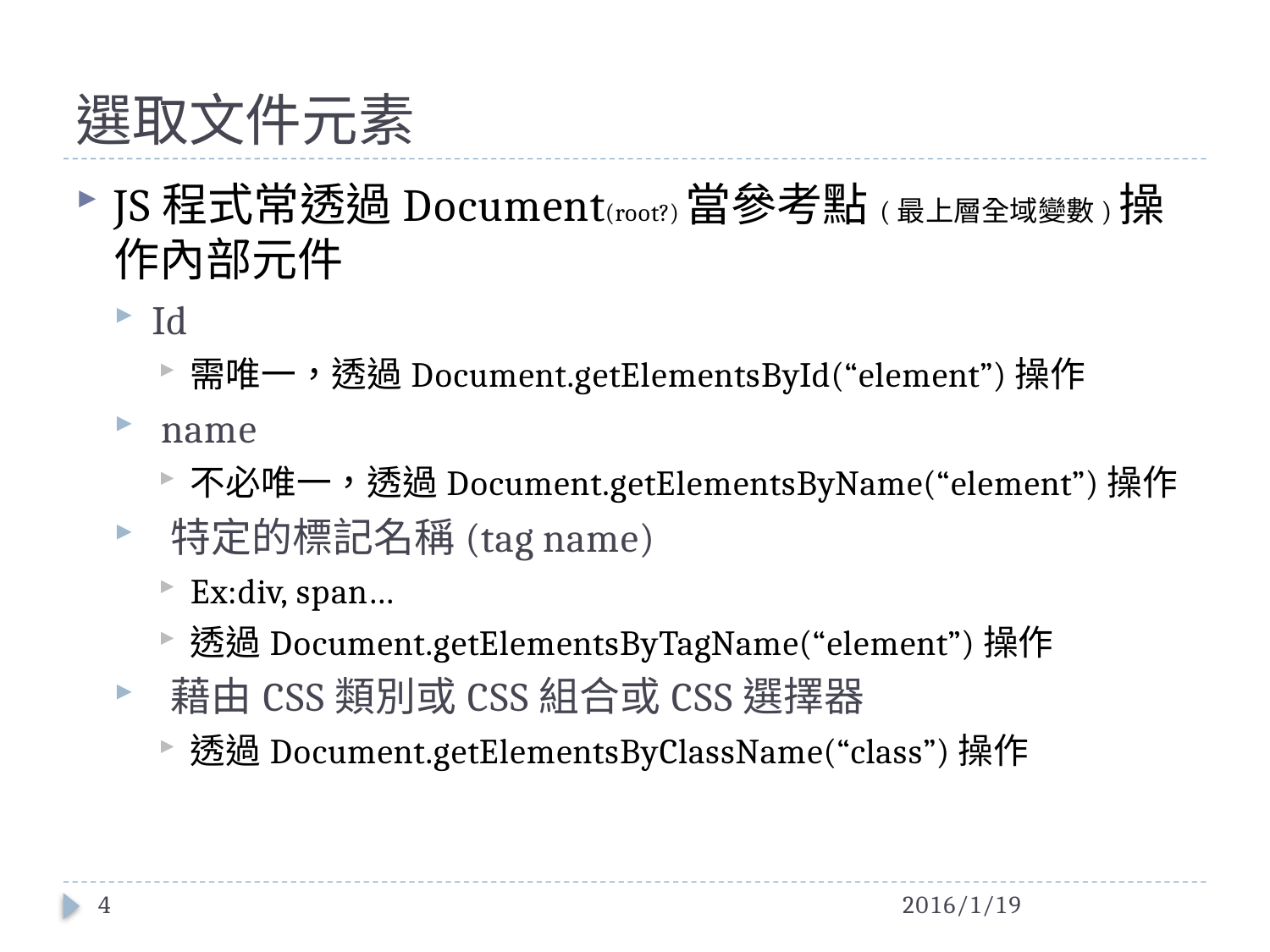

# 選取文件元素
JS程式常透過Document(root?)當參考點(最上層全域變數)操作內部元件
Id
需唯一，透過Document.getElementsById(“element”)操作
 name
不必唯一，透過Document.getElementsByName(“element”)操作
 特定的標記名稱(tag name)
Ex:div, span…
透過Document.getElementsByTagName(“element”)操作
 藉由CSS類別或CSS組合或CSS選擇器
透過Document.getElementsByClassName(“class”)操作

4
2016/1/19